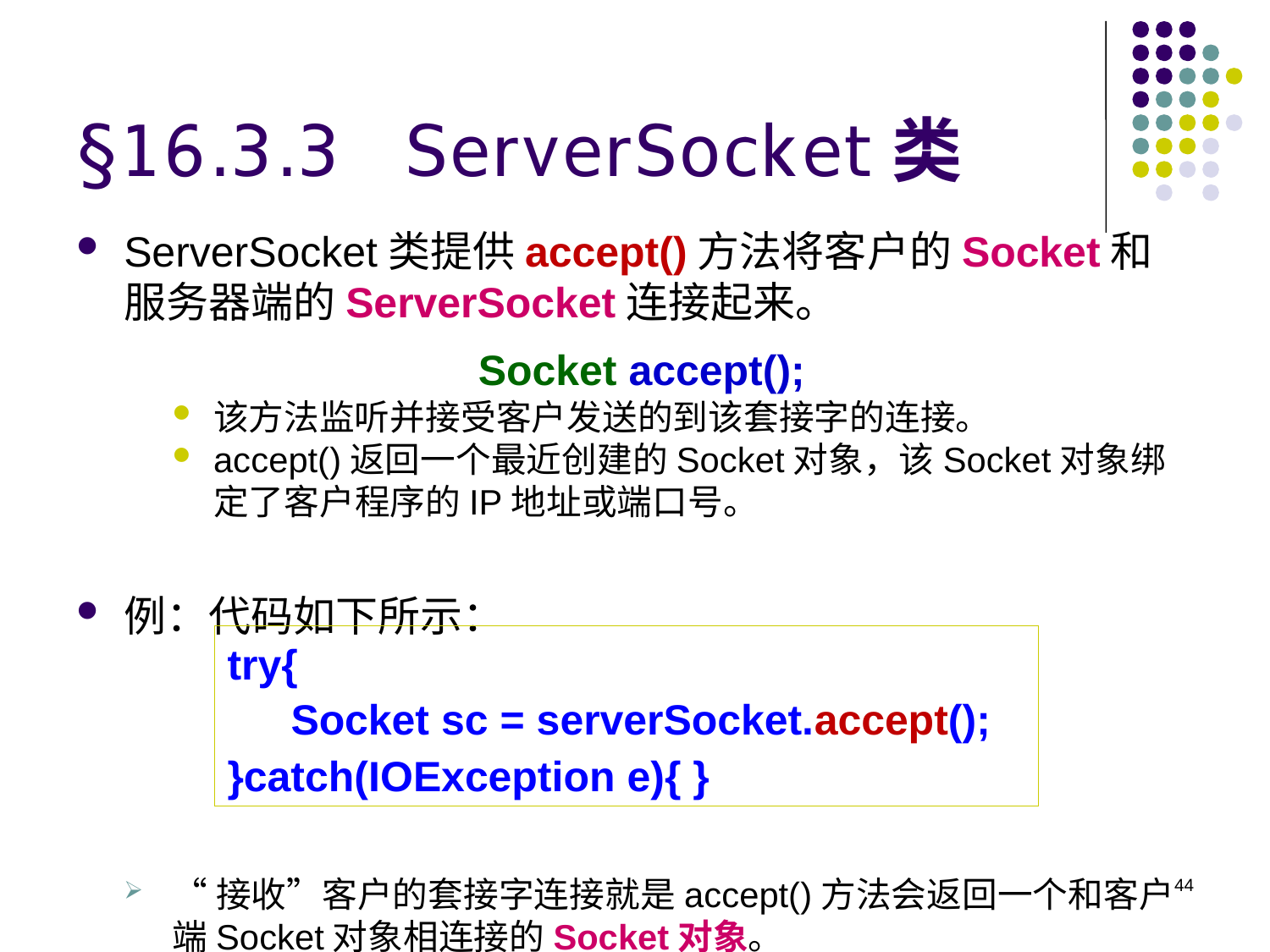

# §16.3.3   ServerSocket类
ServerSocket类提供accept()方法将客户的Socket和服务器端的ServerSocket连接起来。
 Socket accept();
该方法监听并接受客户发送的到该套接字的连接。
accept()返回一个最近创建的Socket对象，该Socket对象绑定了客户程序的IP地址或端口号。

例：代码如下所示：

“接收”客户的套接字连接就是accept()方法会返回一个和客户端Socket对象相连接的Socket对象。
try{
Socket sc = serverSocket.accept();
}catch(IOException e){ }
44